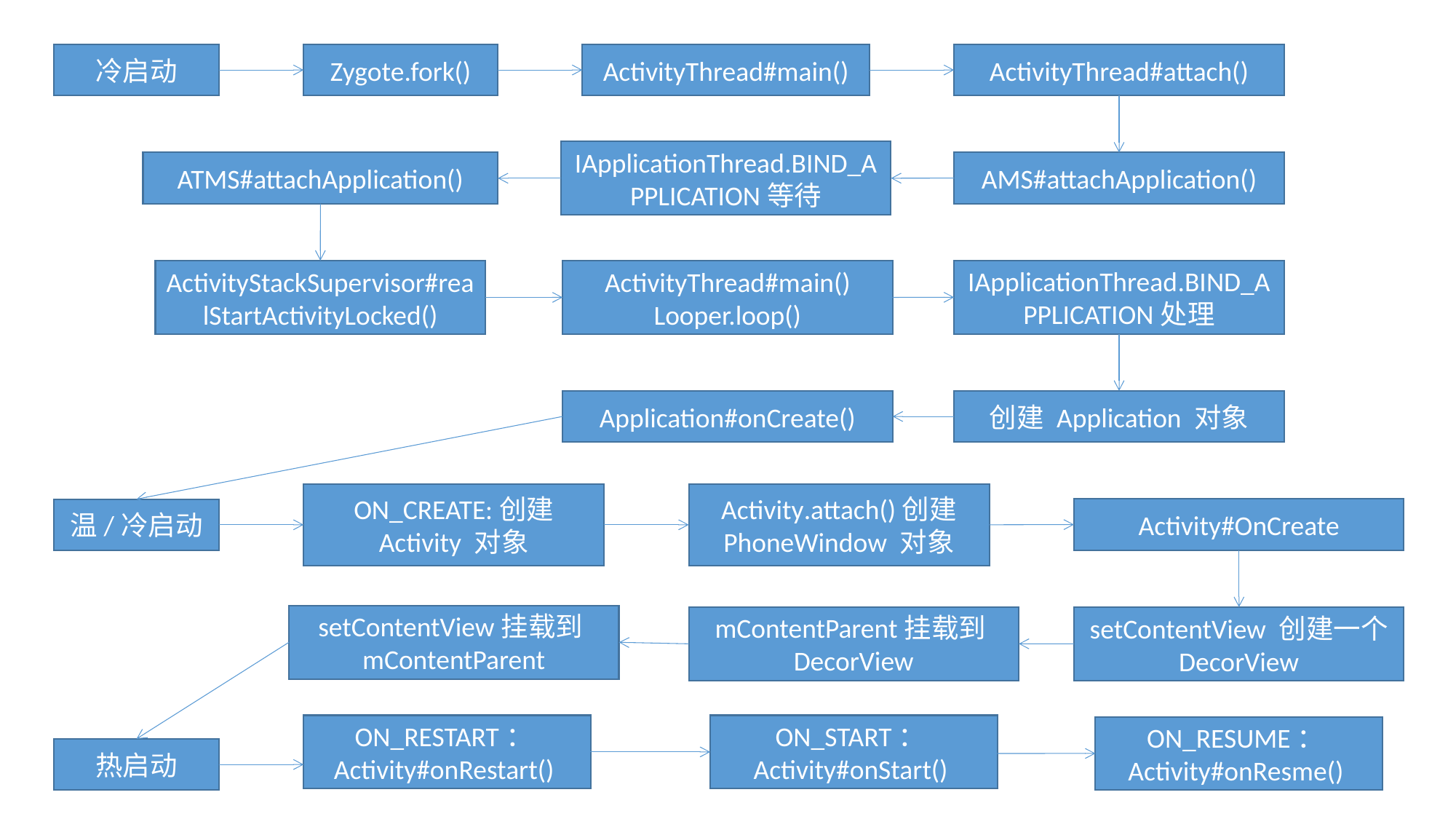

冷启动
Zygote.fork()
ActivityThread#main()
ActivityThread#attach()
IApplicationThread.BIND_APPLICATION等待
ATMS#attachApplication()
AMS#attachApplication()
ActivityStackSupervisor#realStartActivityLocked()
IApplicationThread.BIND_APPLICATION处理
ActivityThread#main()
Looper.loop()
Application#onCreate()
创建 Application 对象
ON_CREATE:创建 Activity 对象
Activity.attach()创建 PhoneWindow 对象
Activity#OnCreate
温/冷启动
setContentView挂载到mContentParent
mContentParent挂载到DecorView
setContentView 创建一个 DecorView
ON_RESTART：Activity#onRestart()
ON_START：Activity#onStart()
ON_RESUME：Activity#onResme()
热启动